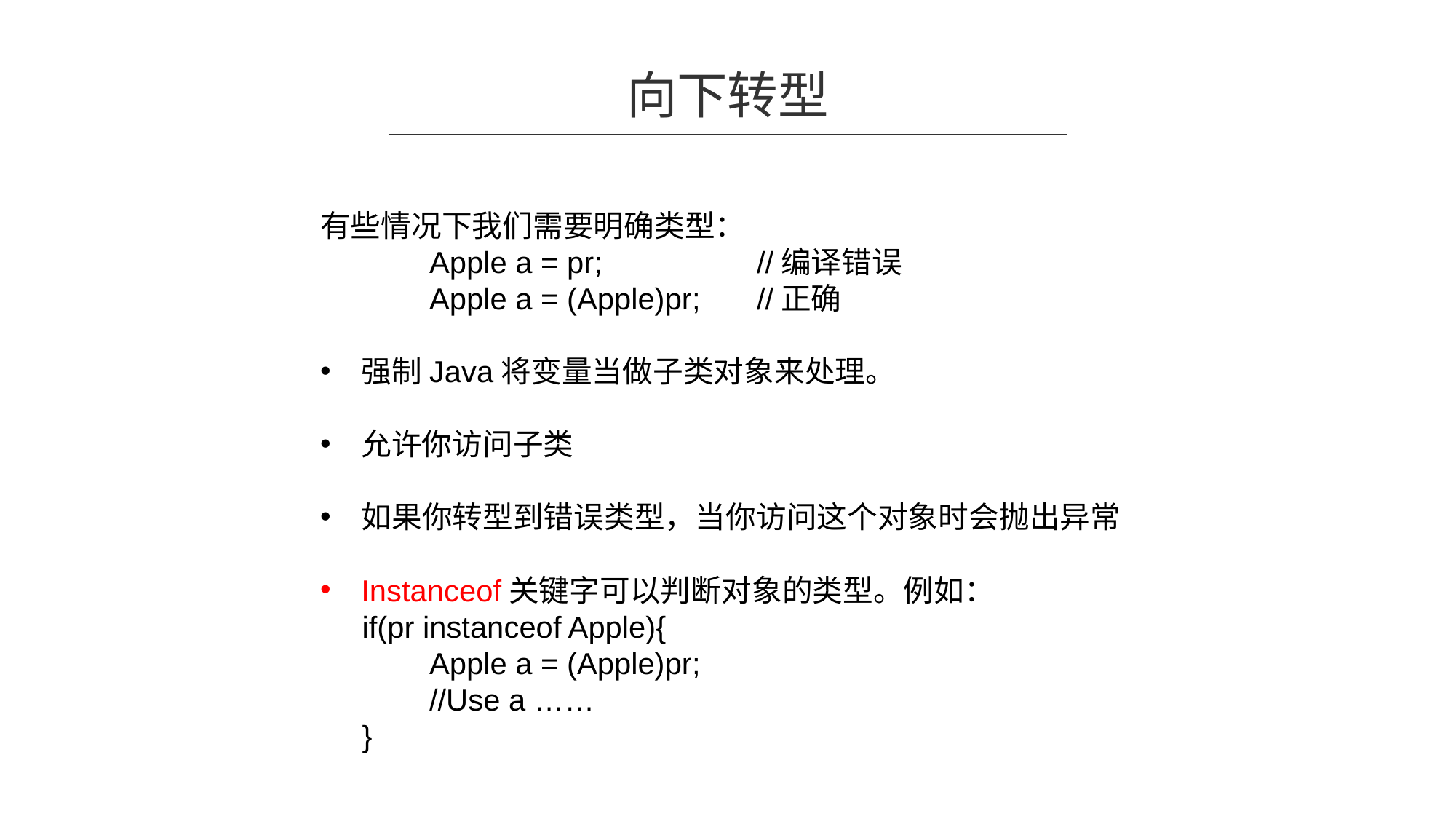

向下转型
有些情况下我们需要明确类型：
	Apple a = pr;		//编译错误
	Apple a = (Apple)pr;	//正确

强制Java将变量当做子类对象来处理。

允许你访问子类

如果你转型到错误类型，当你访问这个对象时会抛出异常

Instanceof关键字可以判断对象的类型。例如：
     if(pr instanceof Apple){
	Apple a = (Apple)pr;
	//Use a ……
     }